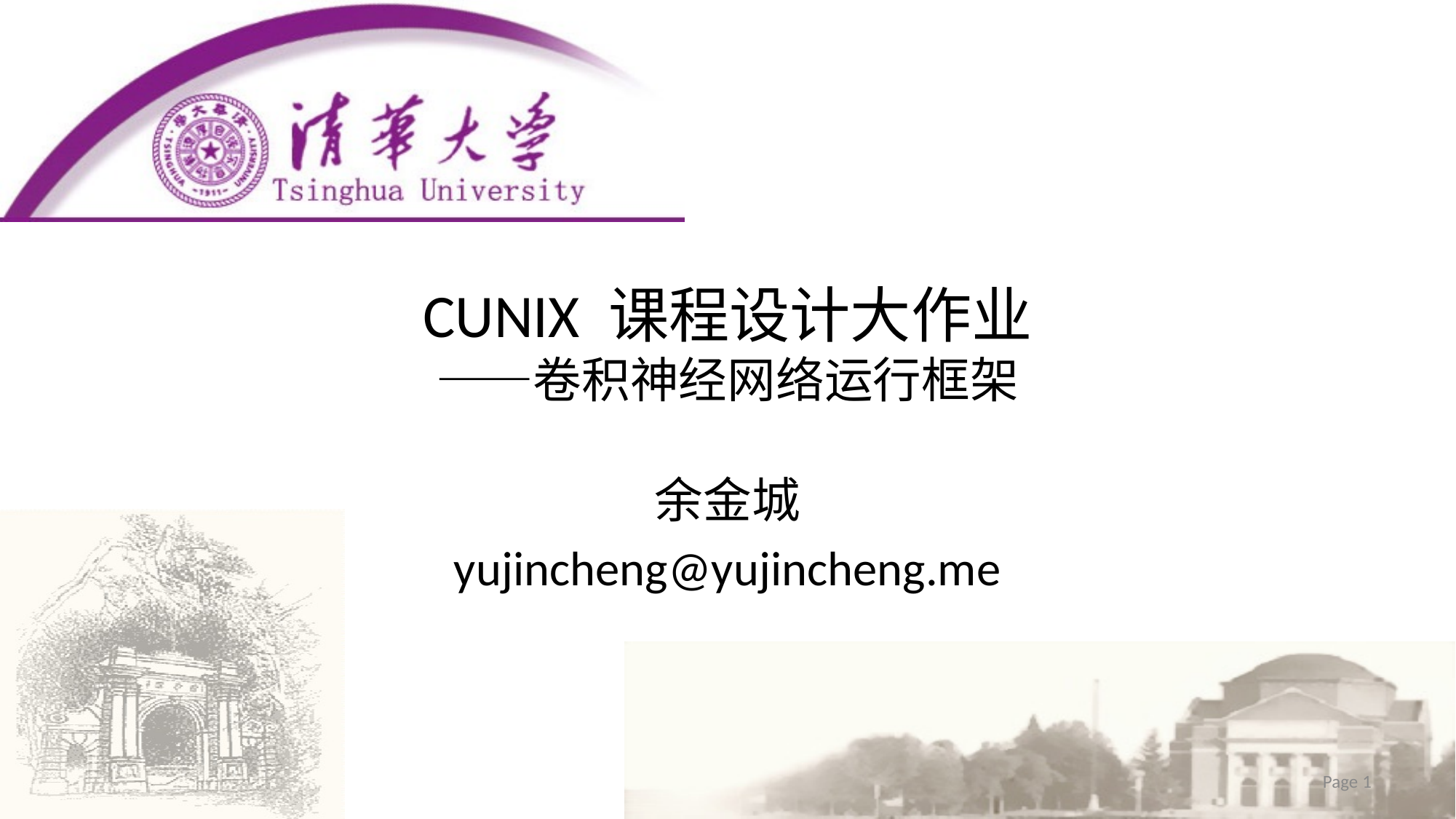

# CUNIX 课程设计大作业 ——卷积神经网络运行框架
余金城
yujincheng@yujincheng.me
Page 1